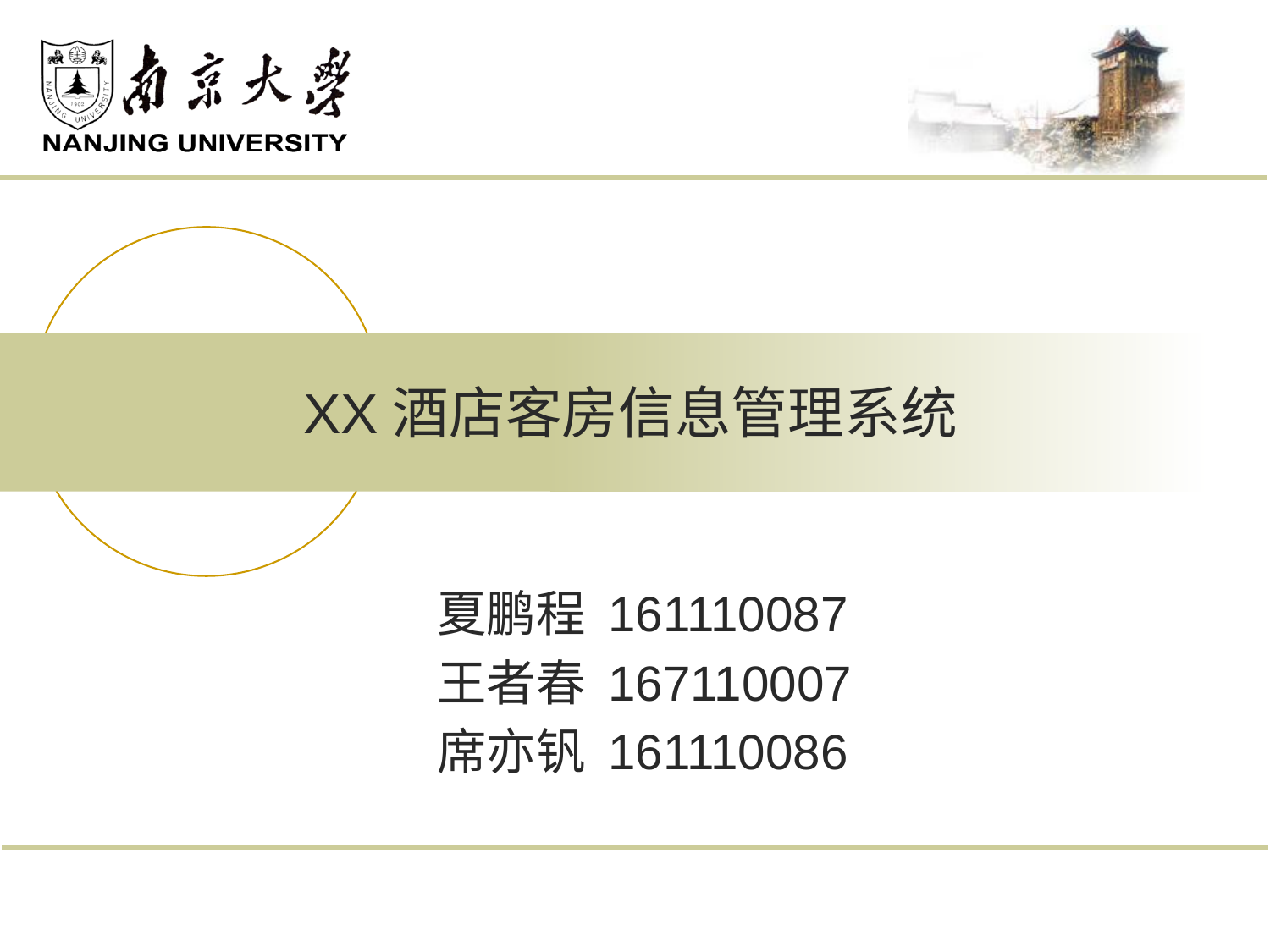

# XX酒店客房信息管理系统
夏鹏程 161110087
王者春 167110007
席亦钒 161110086